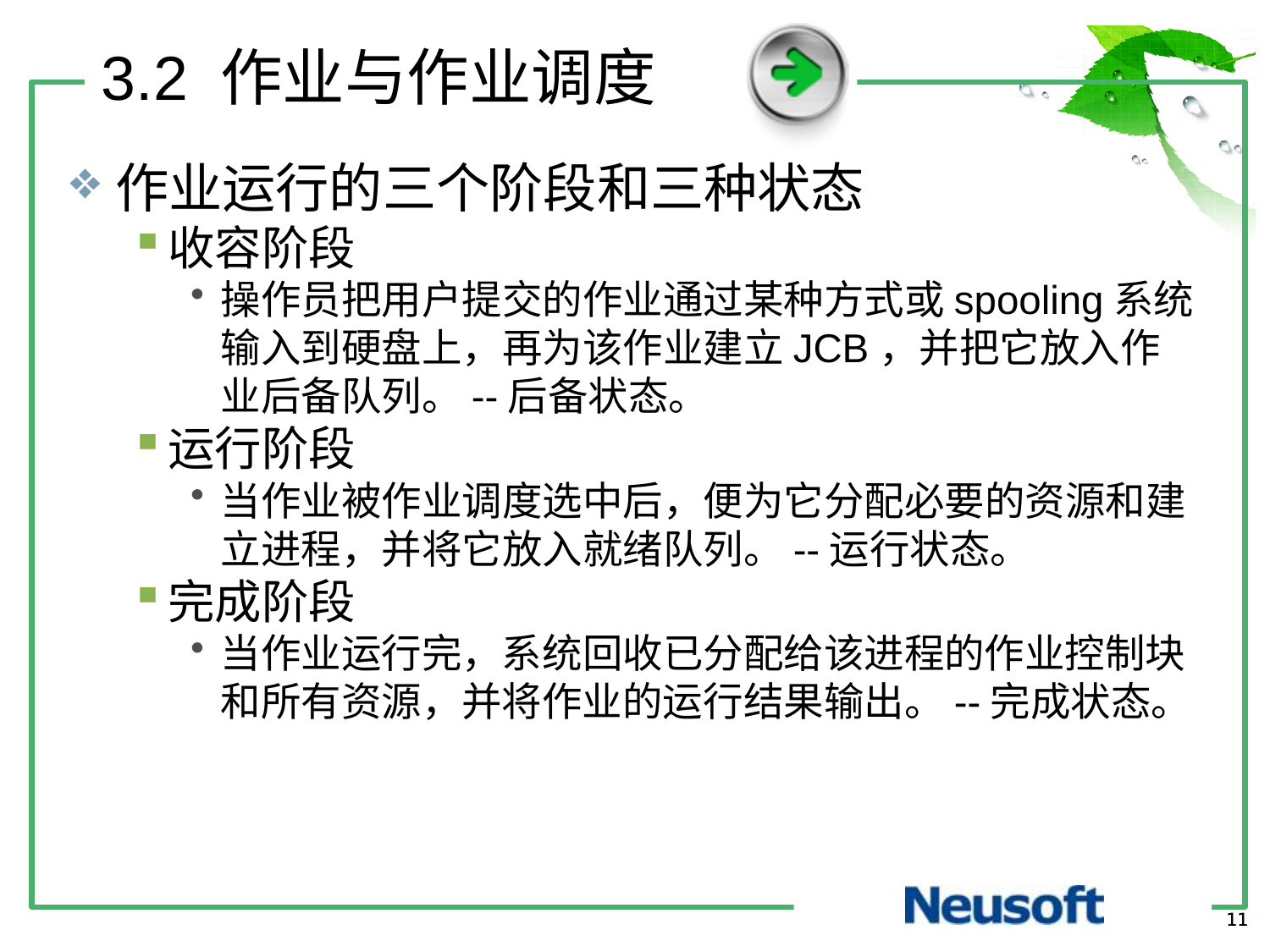

3.2 作业与作业调度
作业运行的三个阶段和三种状态
收容阶段
操作员把用户提交的作业通过某种方式或spooling系统输入到硬盘上，再为该作业建立JCB，并把它放入作业后备队列。--后备状态。
运行阶段
当作业被作业调度选中后，便为它分配必要的资源和建立进程，并将它放入就绪队列。--运行状态。
完成阶段
当作业运行完，系统回收已分配给该进程的作业控制块和所有资源，并将作业的运行结果输出。--完成状态。
11
11